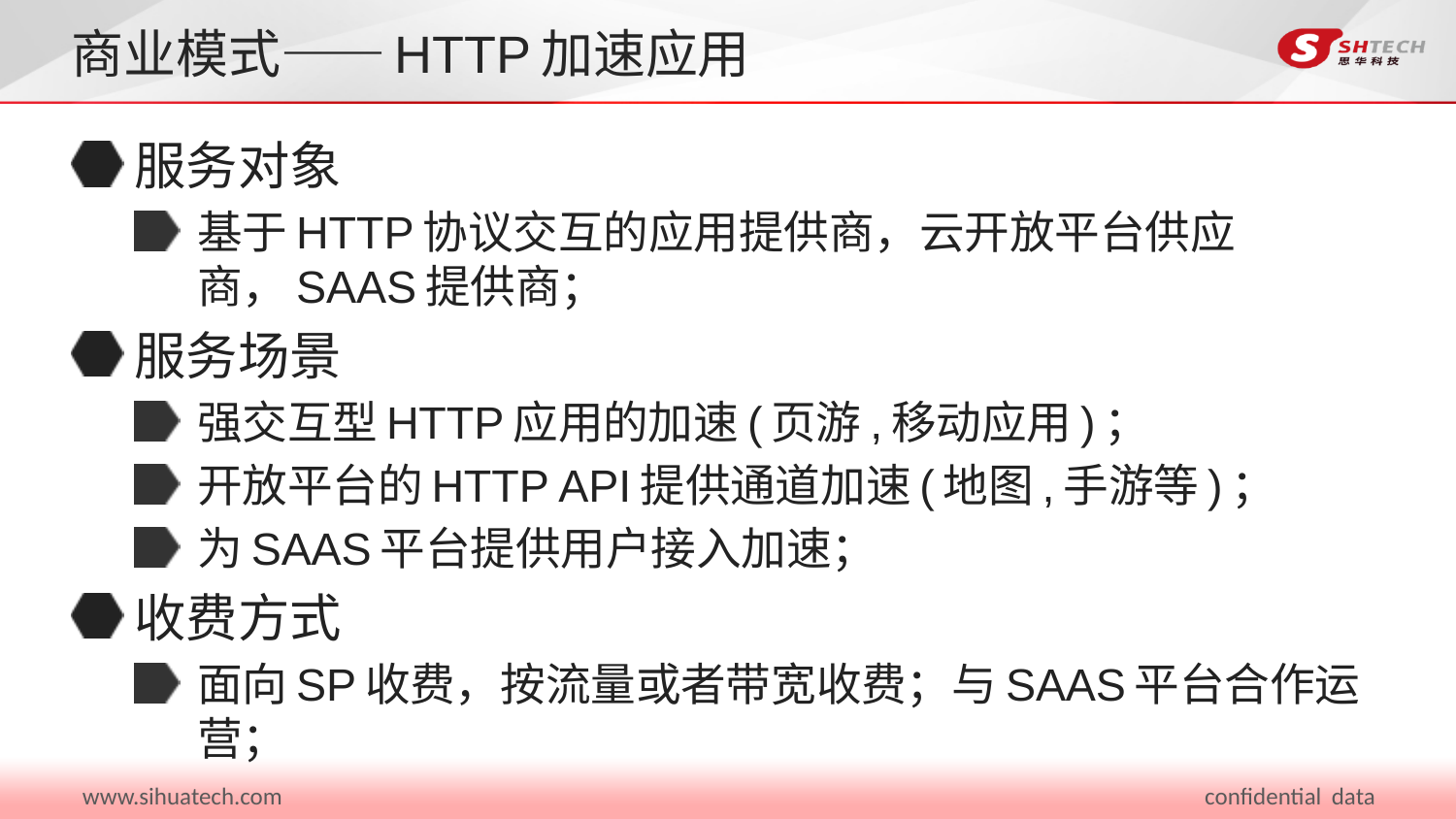

# 商业模式——HTTP加速应用
服务对象
基于HTTP协议交互的应用提供商，云开放平台供应商，SAAS提供商；
服务场景
强交互型HTTP应用的加速(页游,移动应用)；
开放平台的HTTP API提供通道加速(地图,手游等)；
为SAAS平台提供用户接入加速；
收费方式
面向SP收费，按流量或者带宽收费；与SAAS平台合作运营；